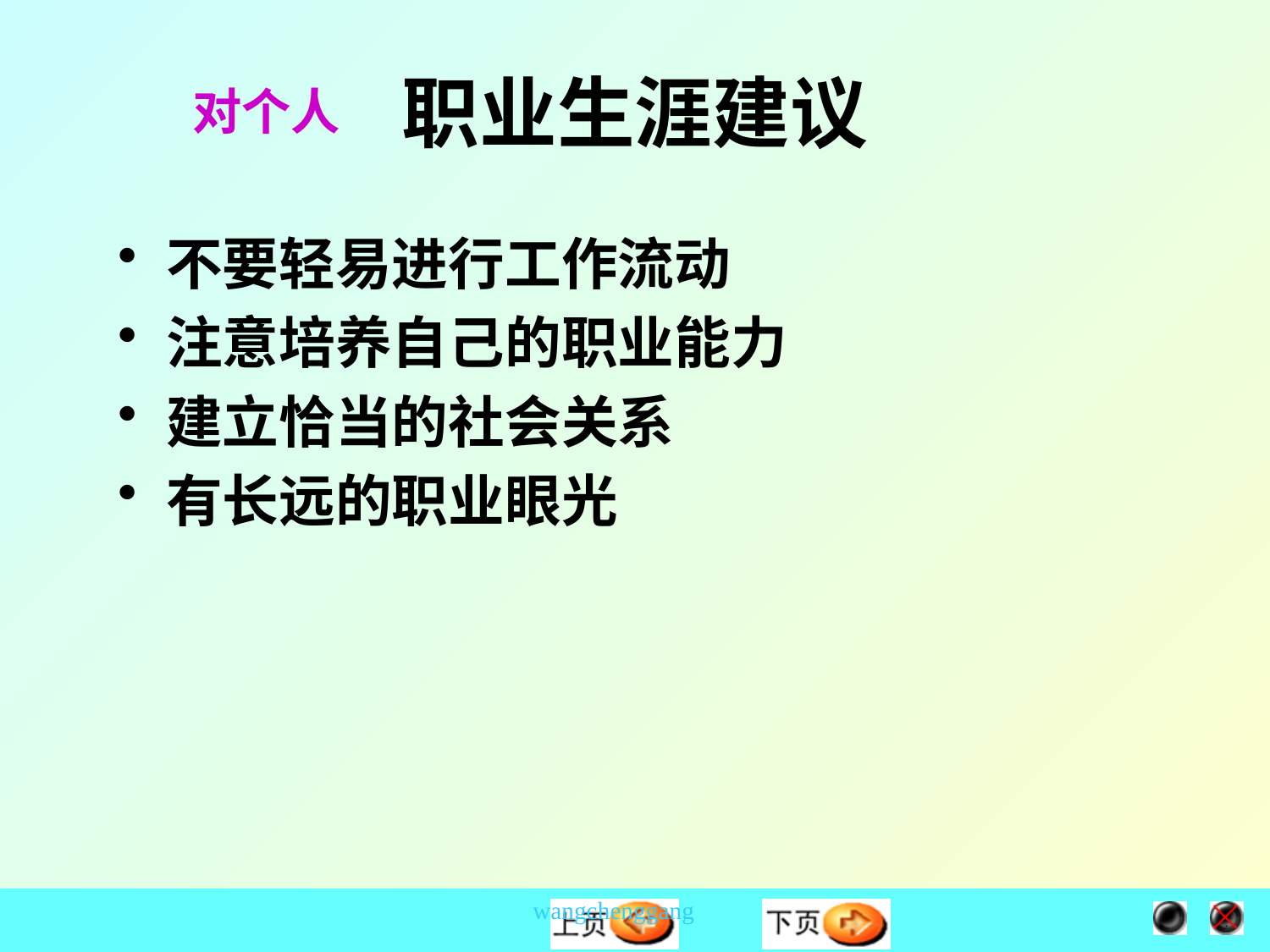

# 职业生涯建议
对个人
不要轻易进行工作流动
注意培养自己的职业能力
建立恰当的社会关系
有长远的职业眼光
wangchenggang